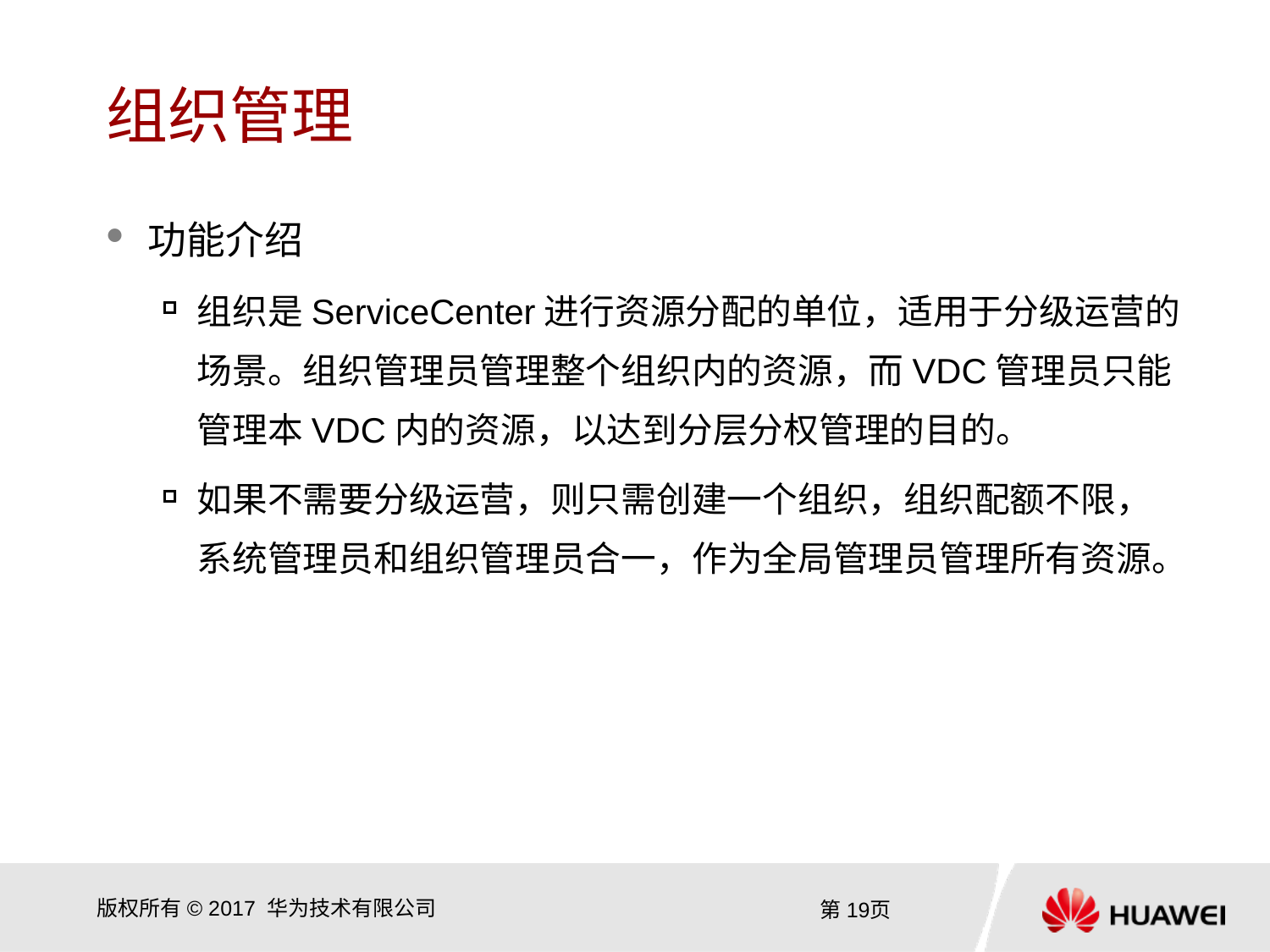

# 组织管理
功能介绍
组织是ServiceCenter进行资源分配的单位，适用于分级运营的场景。组织管理员管理整个组织内的资源，而VDC管理员只能管理本VDC内的资源，以达到分层分权管理的目的。
如果不需要分级运营，则只需创建一个组织，组织配额不限，系统管理员和组织管理员合一，作为全局管理员管理所有资源。